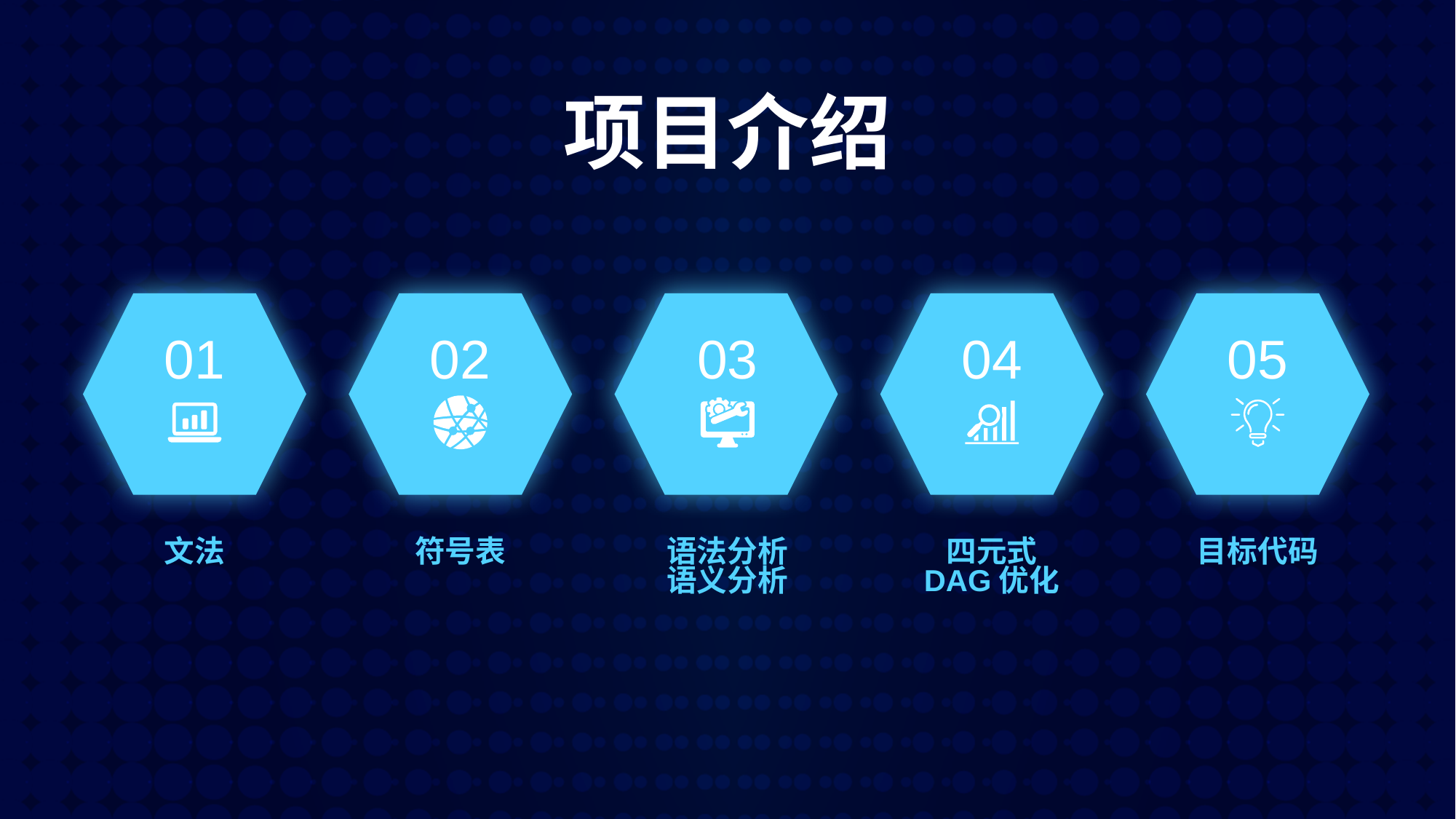

项目介绍

01

02

03

04

05

文法
符号表
语法分析
语义分析
四元式
DAG优化
目标代码